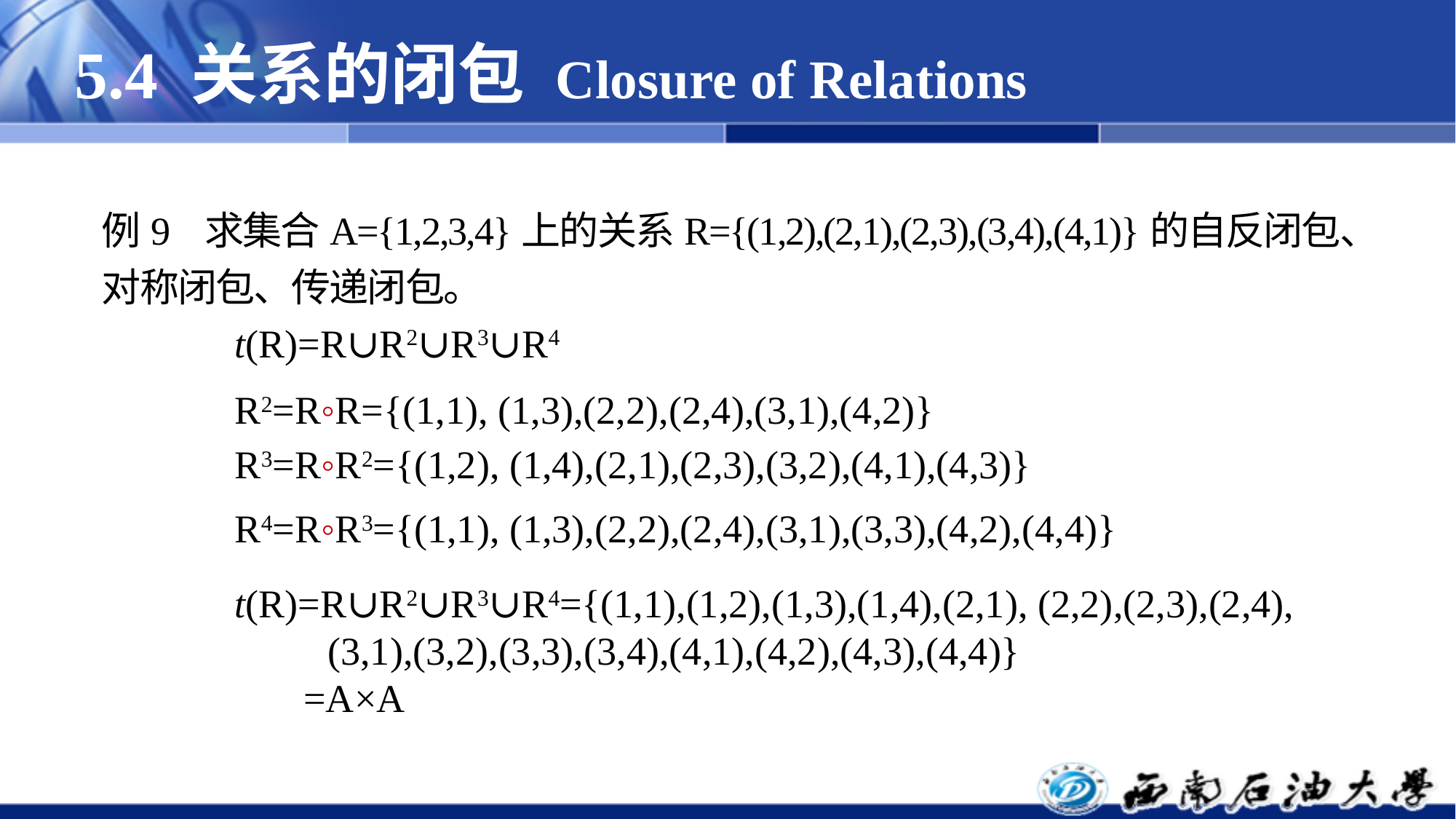

# 5.4 关系的闭包 Closure of Relations
例9   求集合A={1,2,3,4}上的关系R={(1,2),(2,1),(2,3),(3,4),(4,1)}的自反闭包、对称闭包、传递闭包。
        t(R)=R∪R2∪R3∪R4
        R2=R◦R={(1,1), (1,3),(2,2),(2,4),(3,1),(4,2)}
        R3=R◦R2={(1,2), (1,4),(2,1),(2,3),(3,2),(4,1),(4,3)}
        R4=R◦R3={(1,1), (1,3),(2,2),(2,4),(3,1),(3,3),(4,2),(4,4)}
        t(R)=R∪R2∪R3∪R4={(1,1),(1,2),(1,3),(1,4),(2,1), (2,2),(2,3),(2,4),(3,1),(3,2),(3,3),(3,4),(4,1),(4,2),(4,3),(4,4)}
               =A×A